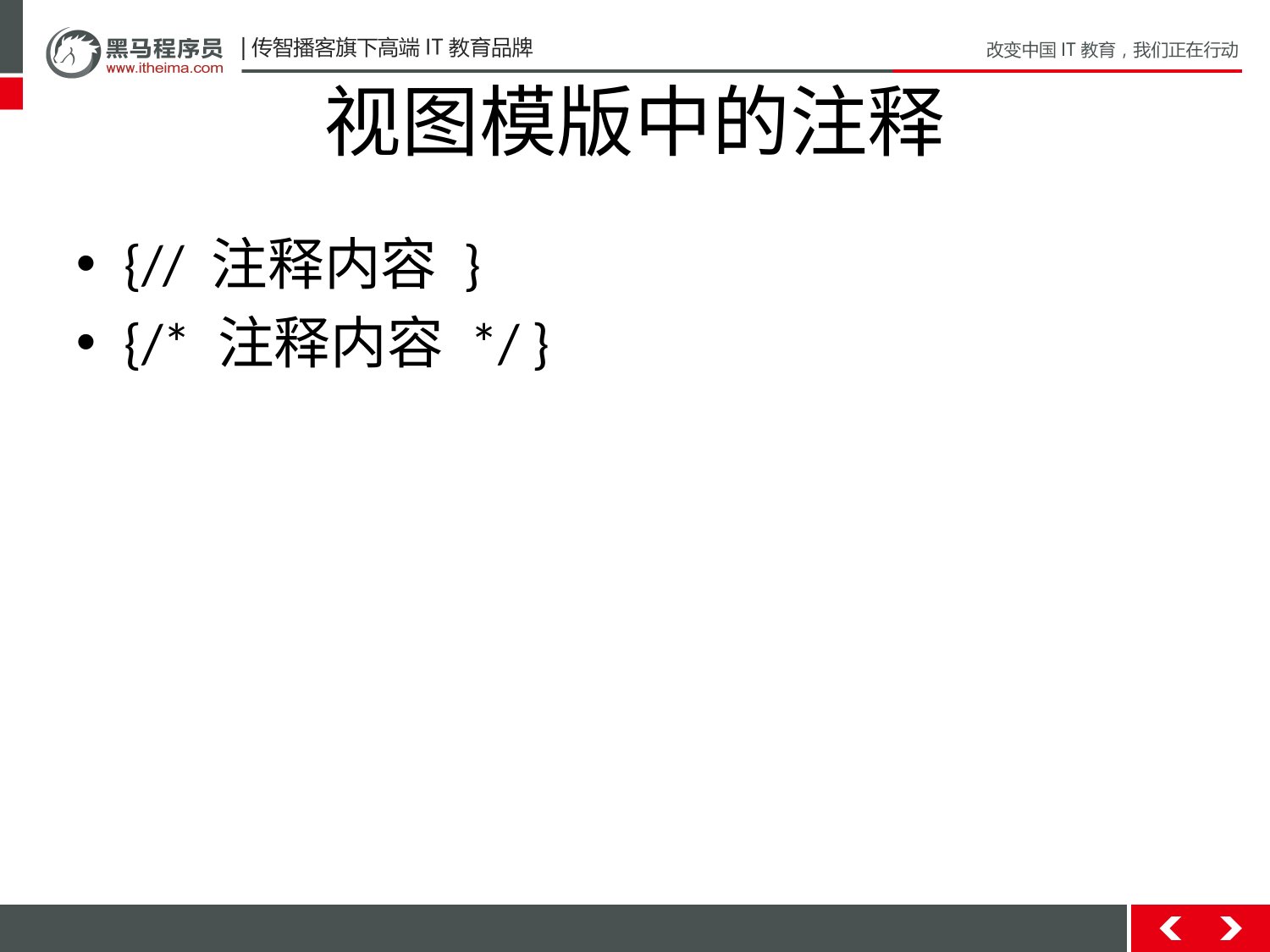

# 视图模版中的注释
{// 注释内容 }
{/* 注释内容 */ }